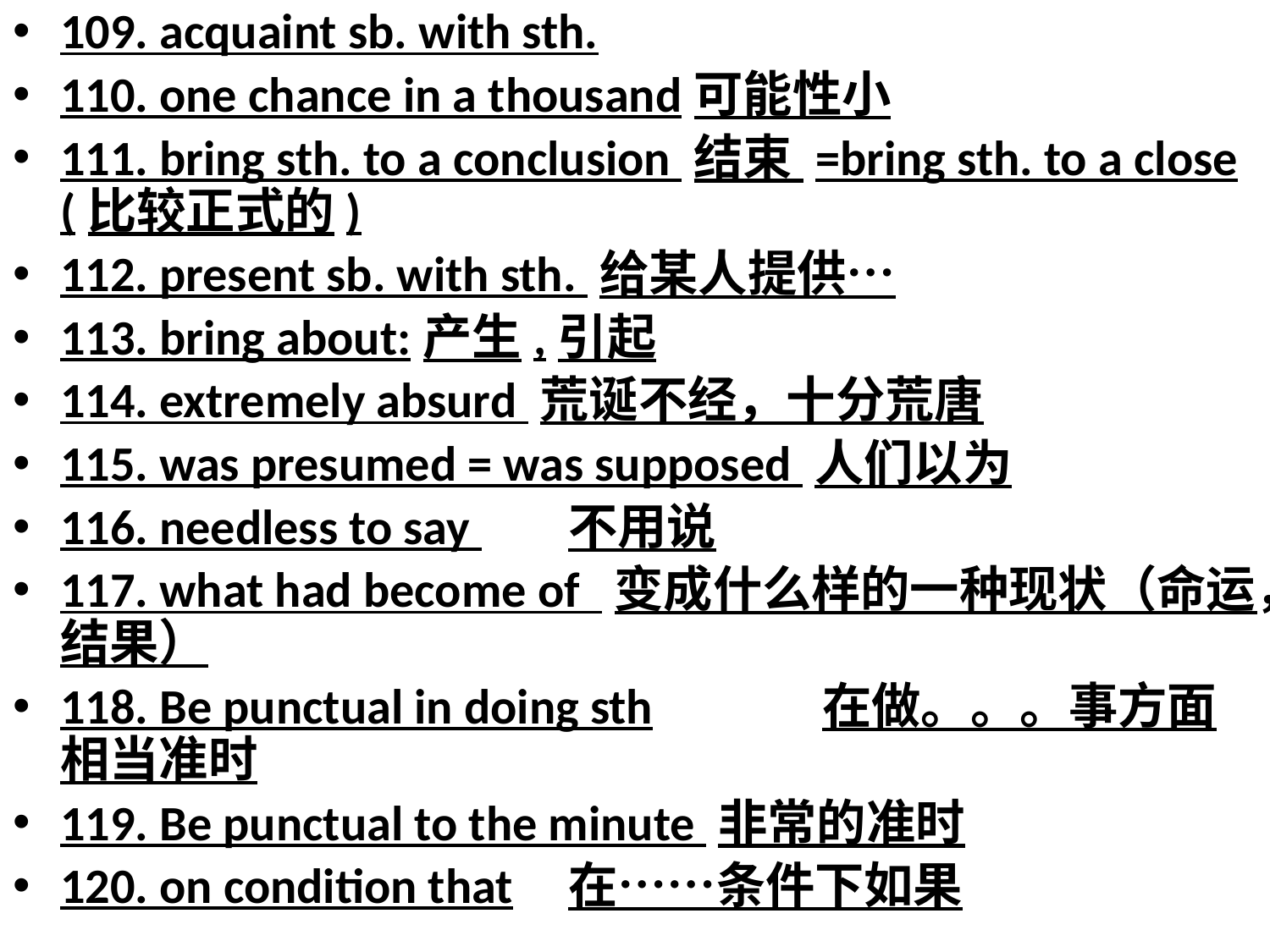

109. acquaint sb. with sth.
110. one chance in a thousand可能性小
111. bring sth. to a conclusion 结束 =bring sth. to a close (比较正式的)
112. present sb. with sth. 给某人提供…
113. bring about:产生,引起
114. extremely absurd 荒诞不经，十分荒唐
115. was presumed = was supposed 人们以为
116. needless to say 	不用说
117. what had become of  变成什么样的一种现状（命运，结果）
118. Be punctual in doing sth		在做。。。事方面相当准时
119. Be punctual to the minute 非常的准时
120. on condition that	在……条件下如果